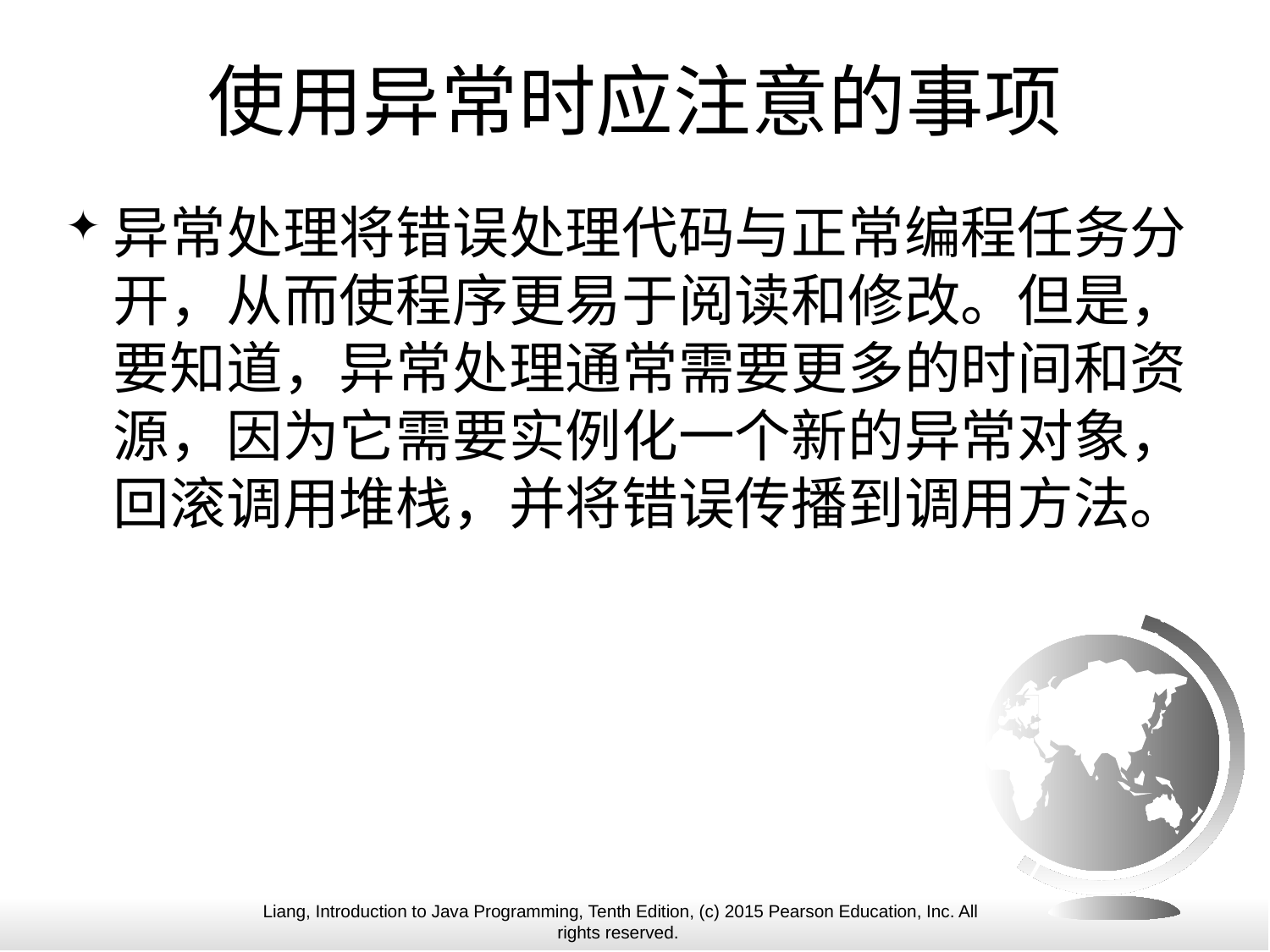

# 使用异常时应注意的事项
异常处理将错误处理代码与正常编程任务分开，从而使程序更易于阅读和修改。但是，要知道，异常处理通常需要更多的时间和资源，因为它需要实例化一个新的异常对象，回滚调用堆栈，并将错误传播到调用方法。
34